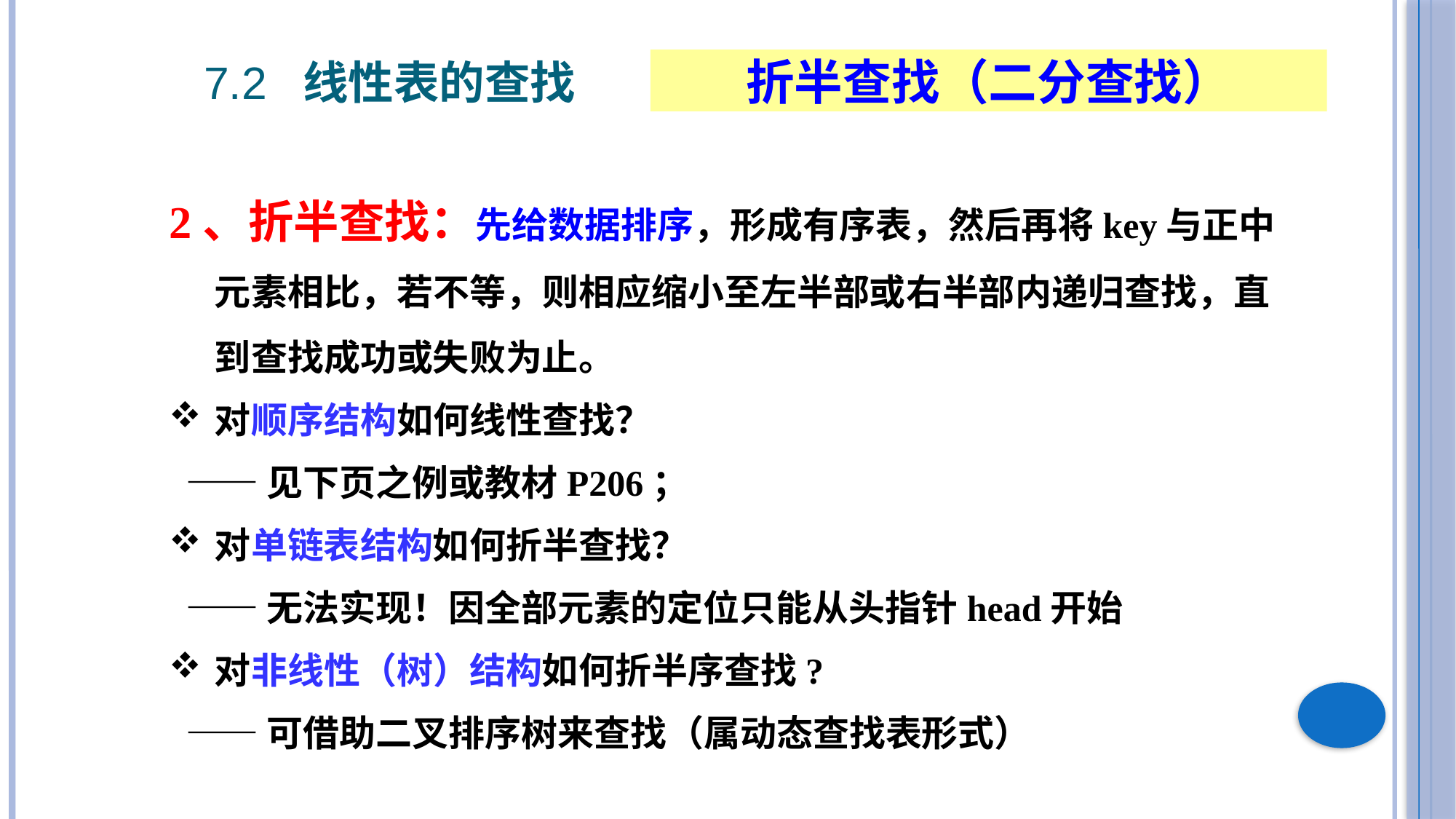

7.2  线性表的查找
折半查找（二分查找）
2、折半查找：先给数据排序，形成有序表，然后再将key与正中元素相比，若不等，则相应缩小至左半部或右半部内递归查找，直到查找成功或失败为止。
对顺序结构如何线性查找？
  ——见下页之例或教材P206；
对单链表结构如何折半查找？
  ——无法实现！因全部元素的定位只能从头指针head开始
对非线性（树）结构如何折半序查找?
  ——可借助二叉排序树来查找（属动态查找表形式）